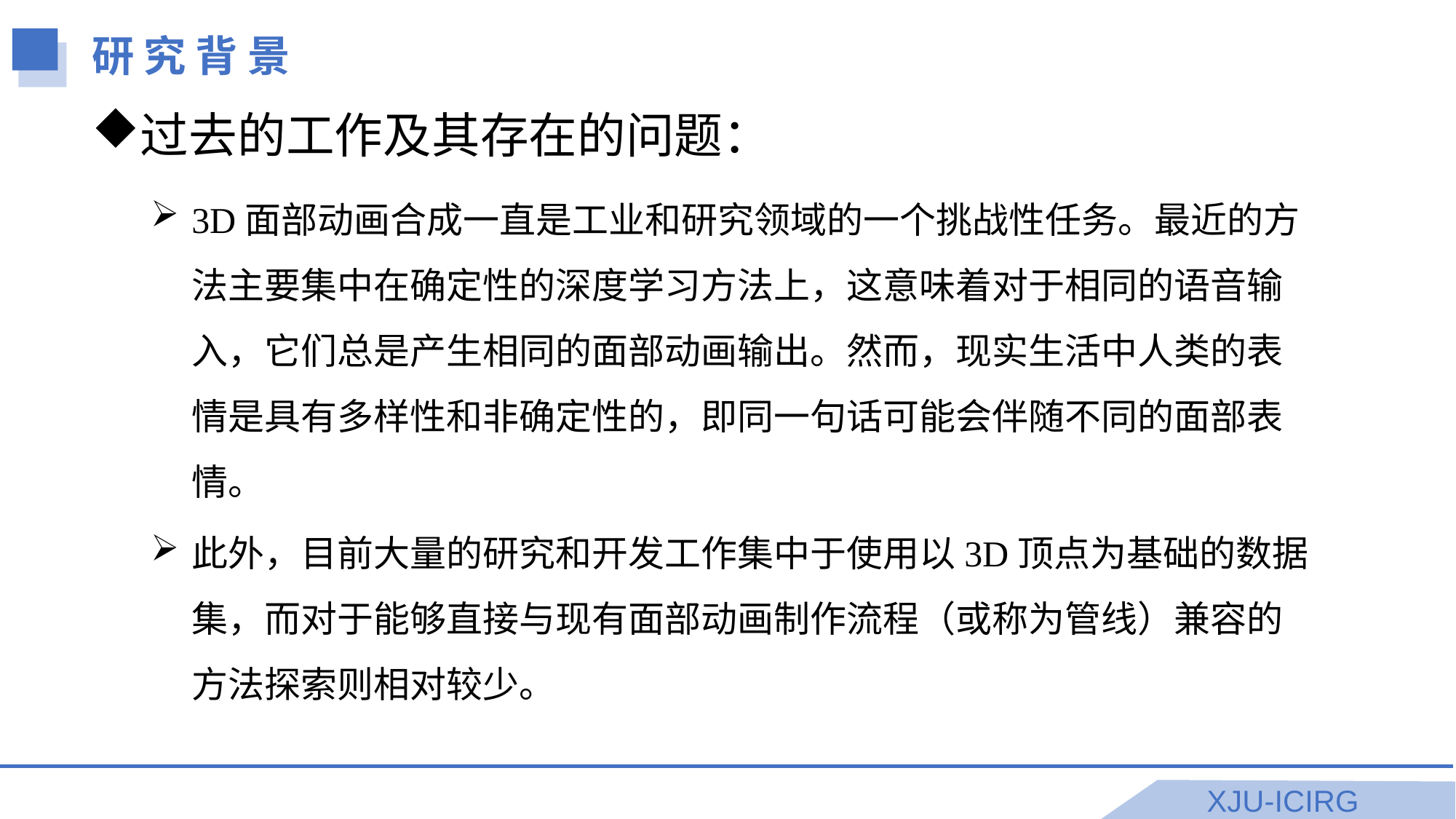

研 究 背 景

过去的工作及其存在的问题：
3D面部动画合成一直是工业和研究领域的一个挑战性任务。最近的方法主要集中在确定性的深度学习方法上，这意味着对于相同的语音输入，它们总是产生相同的面部动画输出。然而，现实生活中人类的表情是具有多样性和非确定性的，即同一句话可能会伴随不同的面部表情。
此外，目前大量的研究和开发工作集中于使用以3D顶点为基础的数据集，而对于能够直接与现有面部动画制作流程（或称为管线）兼容的方法探索则相对较少。
XJU-ICIRG